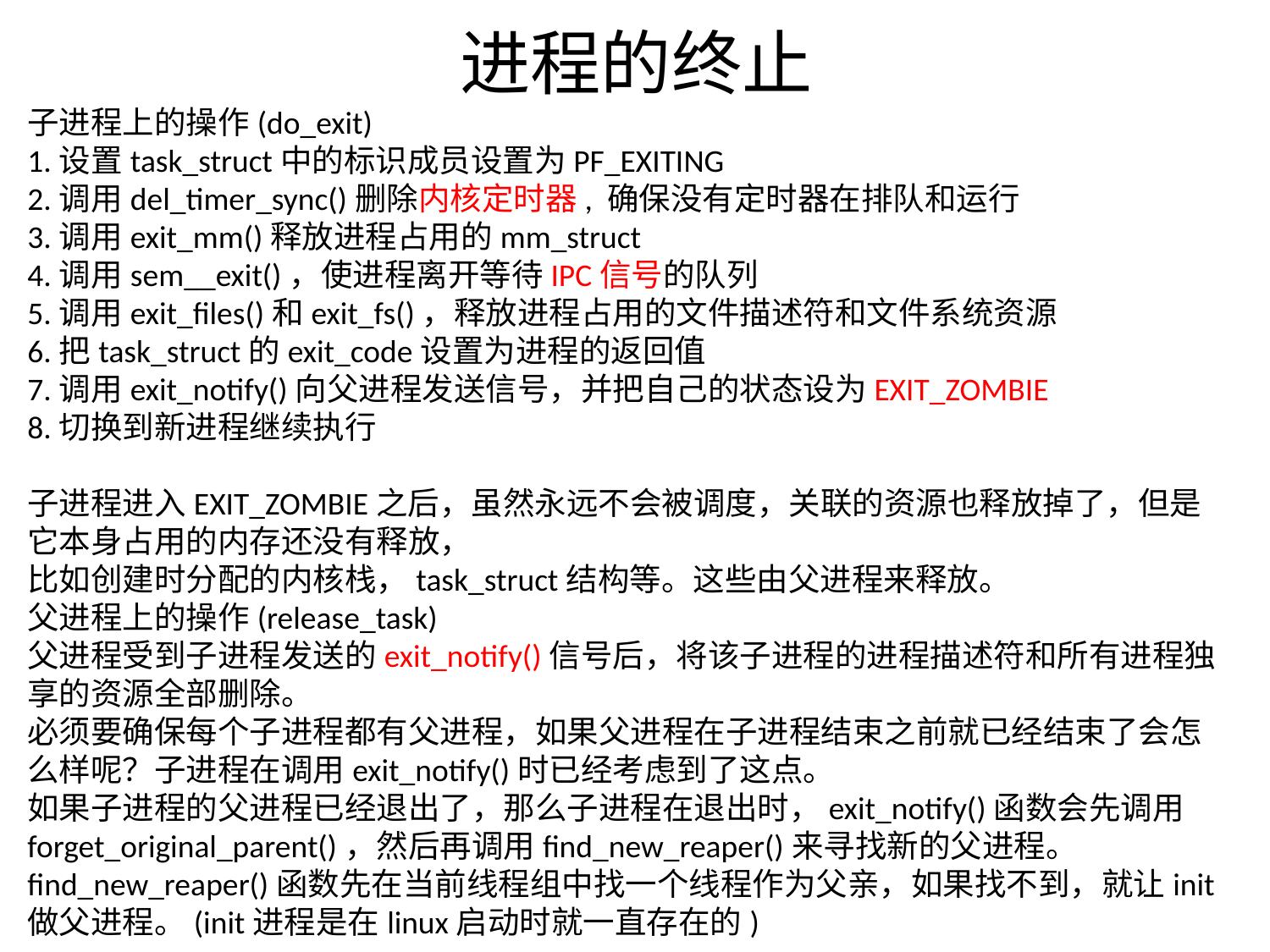

# 进程的终止
子进程上的操作(do_exit)
1.设置task_struct中的标识成员设置为PF_EXITING
2.调用del_timer_sync()删除内核定时器, 确保没有定时器在排队和运行
3.调用exit_mm()释放进程占用的mm_struct
4.调用sem__exit()，使进程离开等待IPC信号的队列
5.调用exit_files()和exit_fs()，释放进程占用的文件描述符和文件系统资源
6.把task_struct的exit_code设置为进程的返回值
7.调用exit_notify()向父进程发送信号，并把自己的状态设为EXIT_ZOMBIE
8.切换到新进程继续执行

子进程进入EXIT_ZOMBIE之后，虽然永远不会被调度，关联的资源也释放掉了，但是它本身占用的内存还没有释放，
比如创建时分配的内核栈，task_struct结构等。这些由父进程来释放。
父进程上的操作(release_task)
父进程受到子进程发送的exit_notify()信号后，将该子进程的进程描述符和所有进程独享的资源全部删除。
必须要确保每个子进程都有父进程，如果父进程在子进程结束之前就已经结束了会怎么样呢？子进程在调用exit_notify()时已经考虑到了这点。
如果子进程的父进程已经退出了，那么子进程在退出时，exit_notify()函数会先调用forget_original_parent()，然后再调用find_new_reaper()来寻找新的父进程。
find_new_reaper()函数先在当前线程组中找一个线程作为父亲，如果找不到，就让init做父进程。(init进程是在linux启动时就一直存在的)